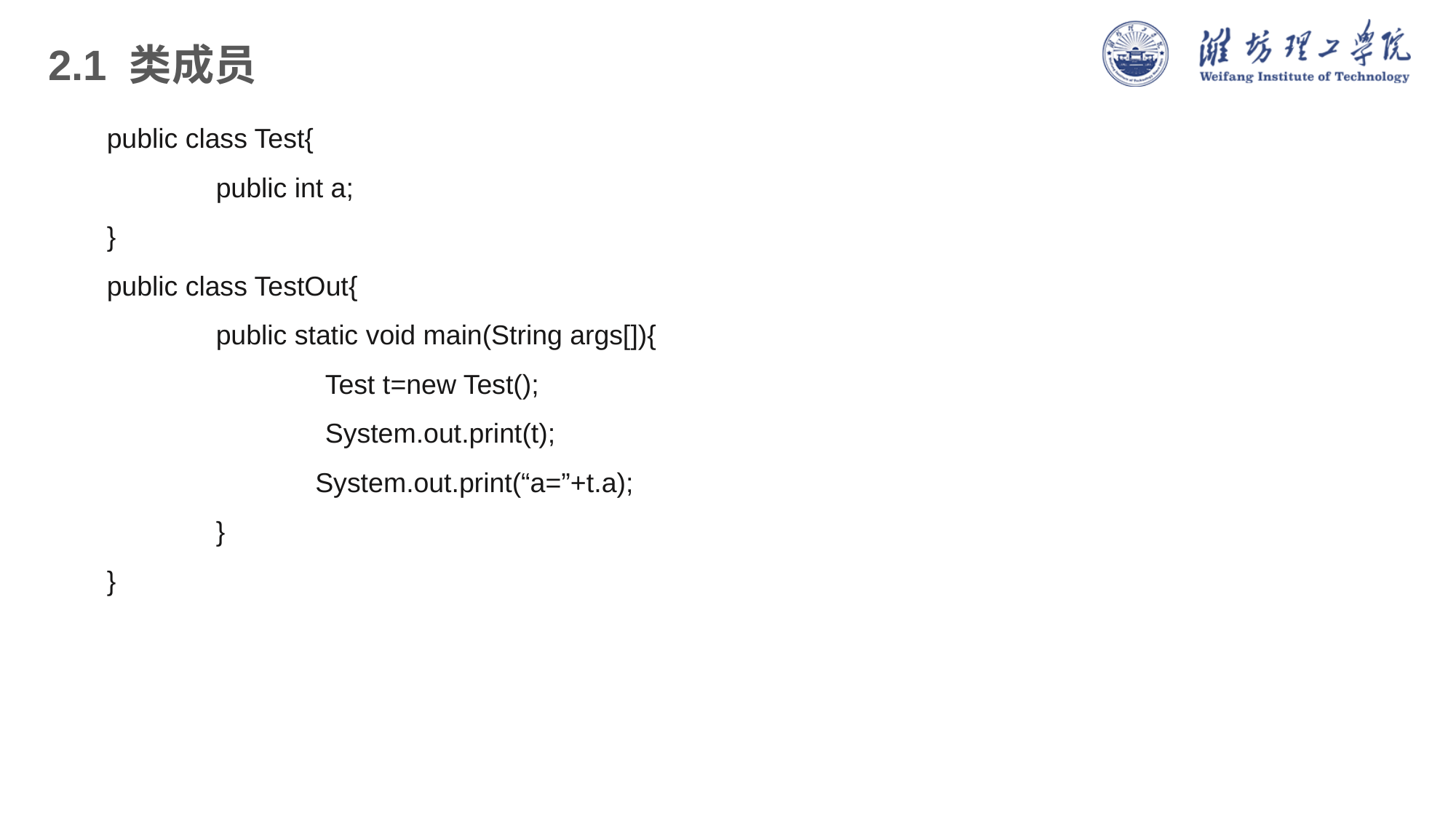

2.1 类成员
public class Test{
	public int a;
}
public class TestOut{
	public static void main(String args[]){
		Test t=new Test();
		System.out.print(t);
	             System.out.print(“a=”+t.a);
	}
}